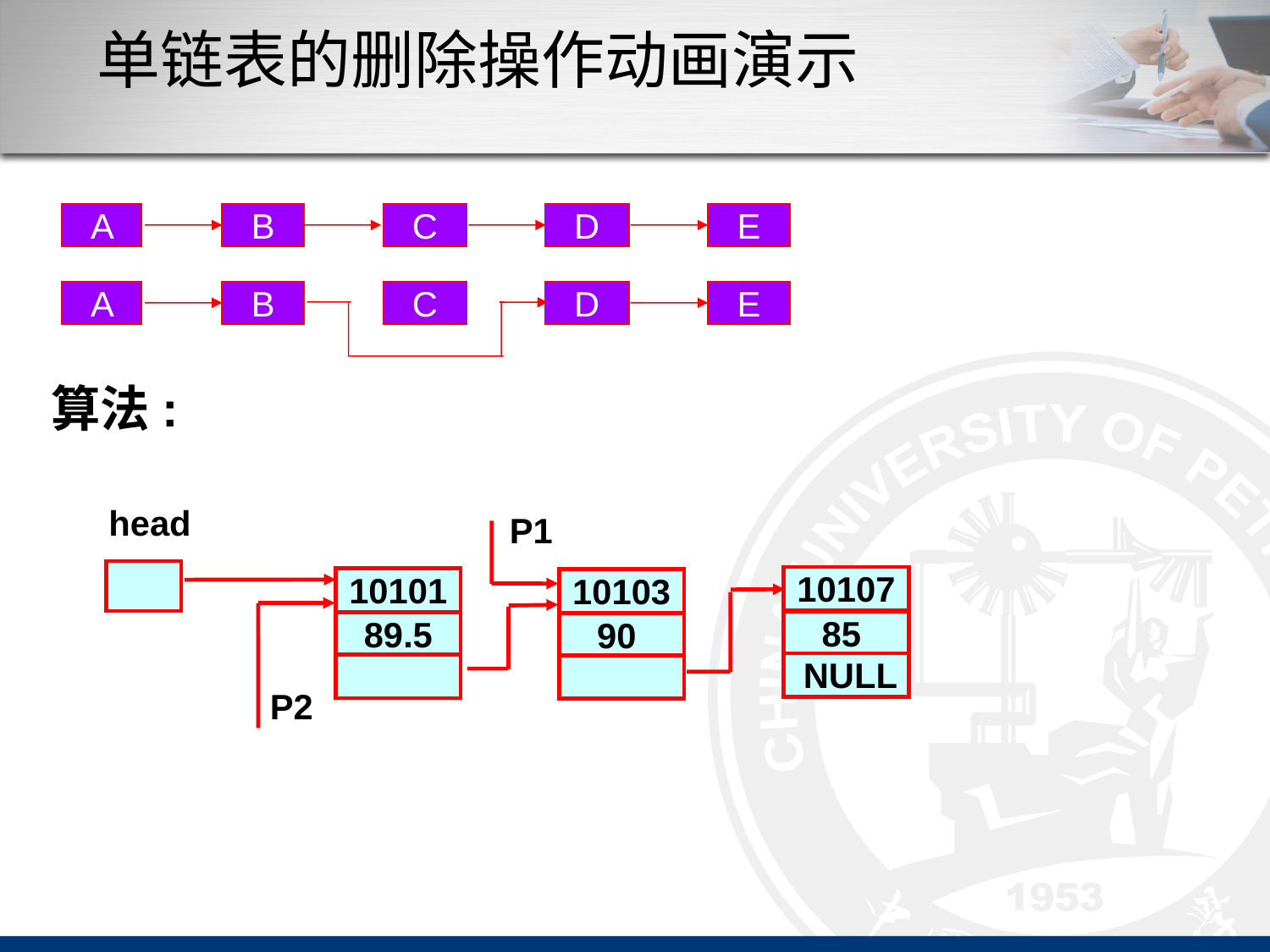

单链表的删除操作动画演示
   A
   B
   C
   D
   E

   A
   B
   C
   D
   E

 算法:
head

P1

10107
10101
89.5

10103
90

P2

85
  NULL